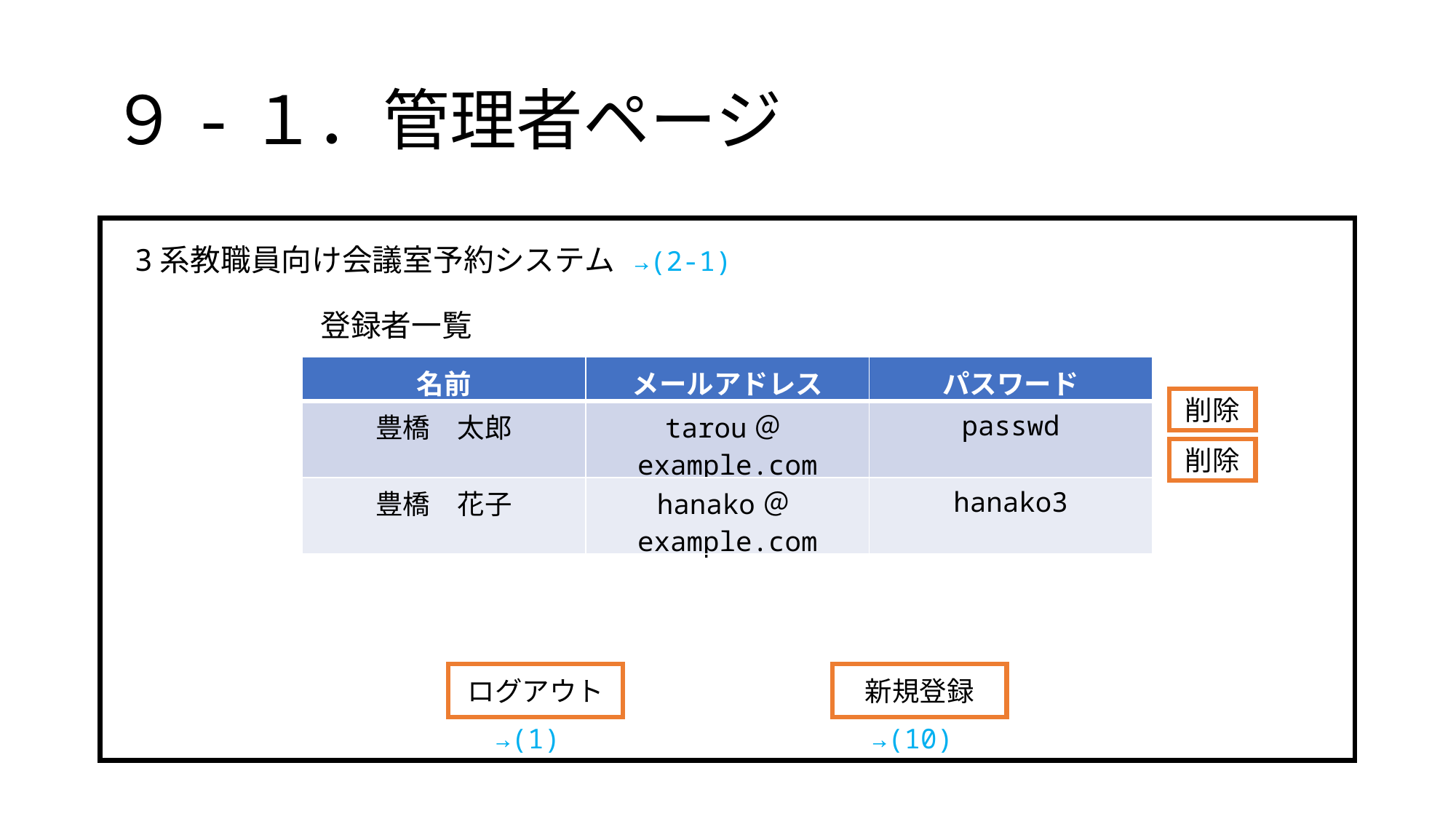

# ９-１．管理者ページ

3系教職員向け会議室予約システム
→(2-1)
登録者一覧
| 名前 | メールアドレス | パスワード |
| --- | --- | --- |
| 豊橋　太郎 | tarou＠example.com | passwd |
| 豊橋　花子 | hanako＠example.com | hanako3 |
削除
削除
ログアウト
新規登録
→(1)
→(10)